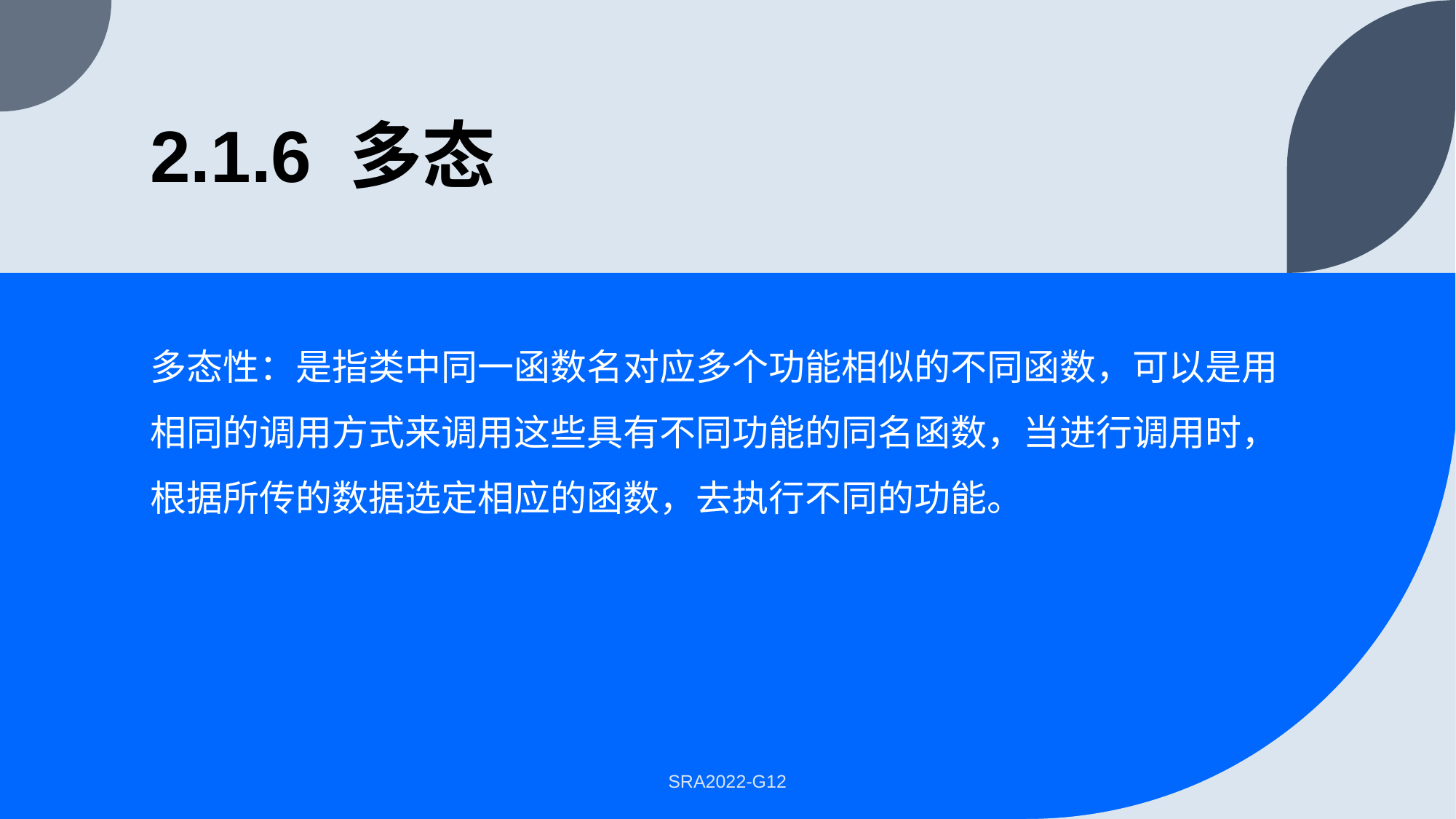

# 2.1.6 多态
多态性：是指类中同一函数名对应多个功能相似的不同函数，可以是用相同的调用方式来调用这些具有不同功能的同名函数，当进行调用时，根据所传的数据选定相应的函数，去执行不同的功能。

SRA2022-G12
18